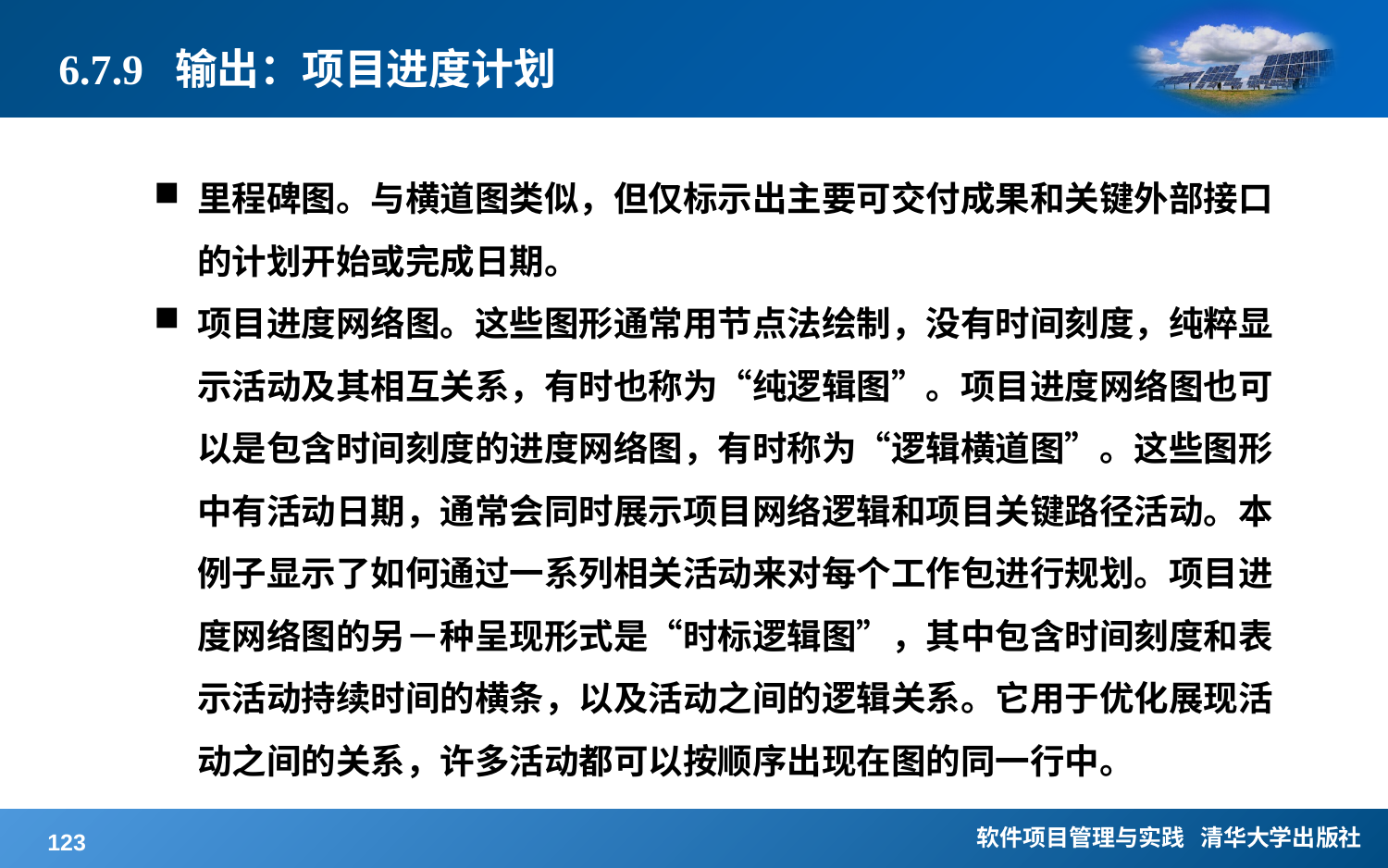

# 6.7.9  输出：项目进度计划
里程碑图。与横道图类似，但仅标示出主要可交付成果和关键外部接口的计划开始或完成日期。
项目进度网络图。这些图形通常用节点法绘制，没有时间刻度，纯粹显示活动及其相互关系，有时也称为“纯逻辑图”。项目进度网络图也可以是包含时间刻度的进度网络图，有时称为“逻辑横道图”。这些图形中有活动日期，通常会同时展示项目网络逻辑和项目关键路径活动。本例子显示了如何通过一系列相关活动来对每个工作包进行规划。项目进度网络图的另－种呈现形式是“时标逻辑图”，其中包含时间刻度和表示活动持续时间的横条，以及活动之间的逻辑关系。它用于优化展现活动之间的关系，许多活动都可以按顺序出现在图的同一行中。